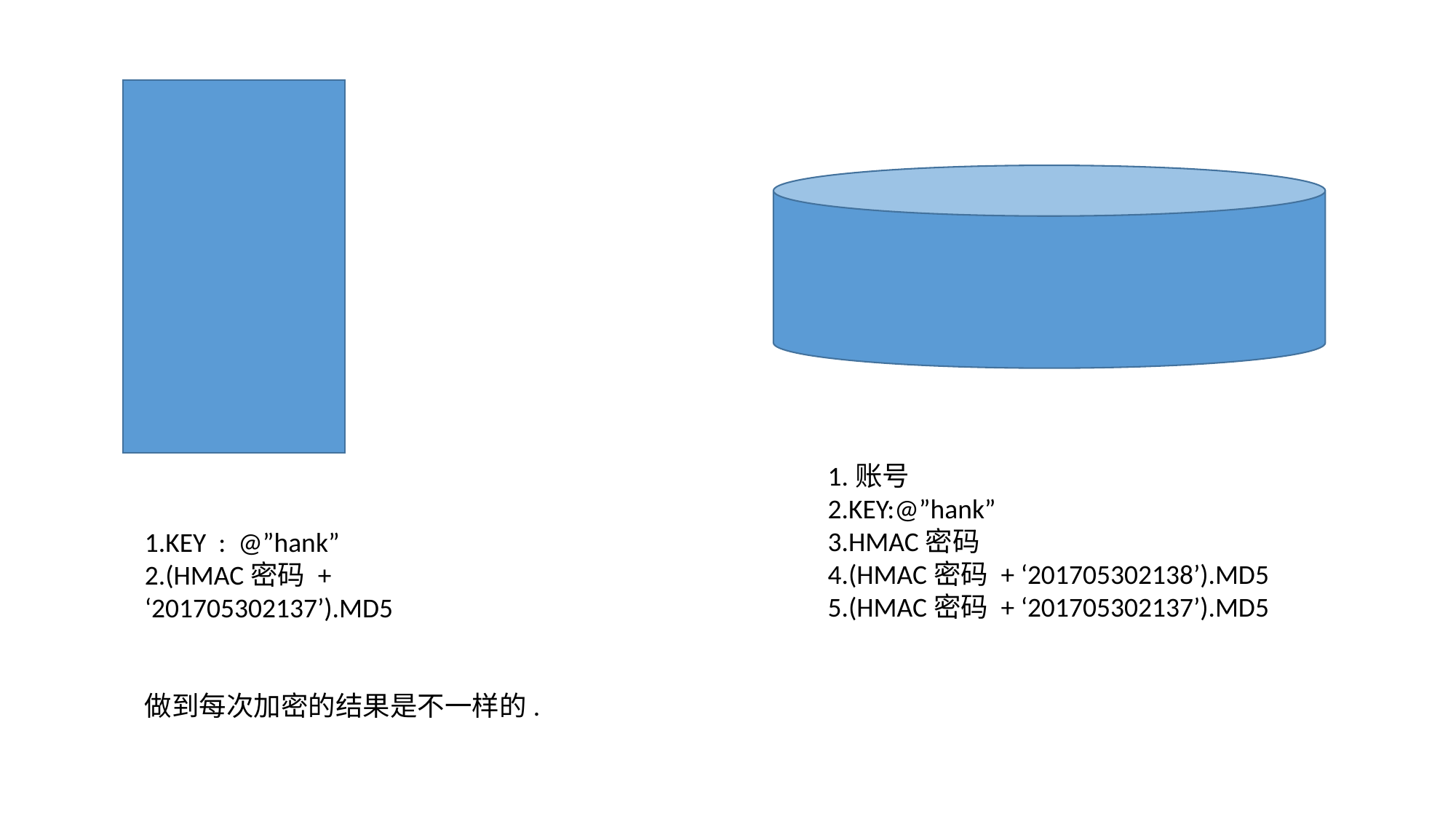

1.账号
2.KEY:@”hank”
3.HMAC密码
4.(HMAC密码 + ‘201705302138’).MD5
5.(HMAC密码 + ‘201705302137’).MD5

1.KEY  :  @”hank”
2.(HMAC密码 + ‘201705302137’).MD5

做到每次加密的结果是不一样的.